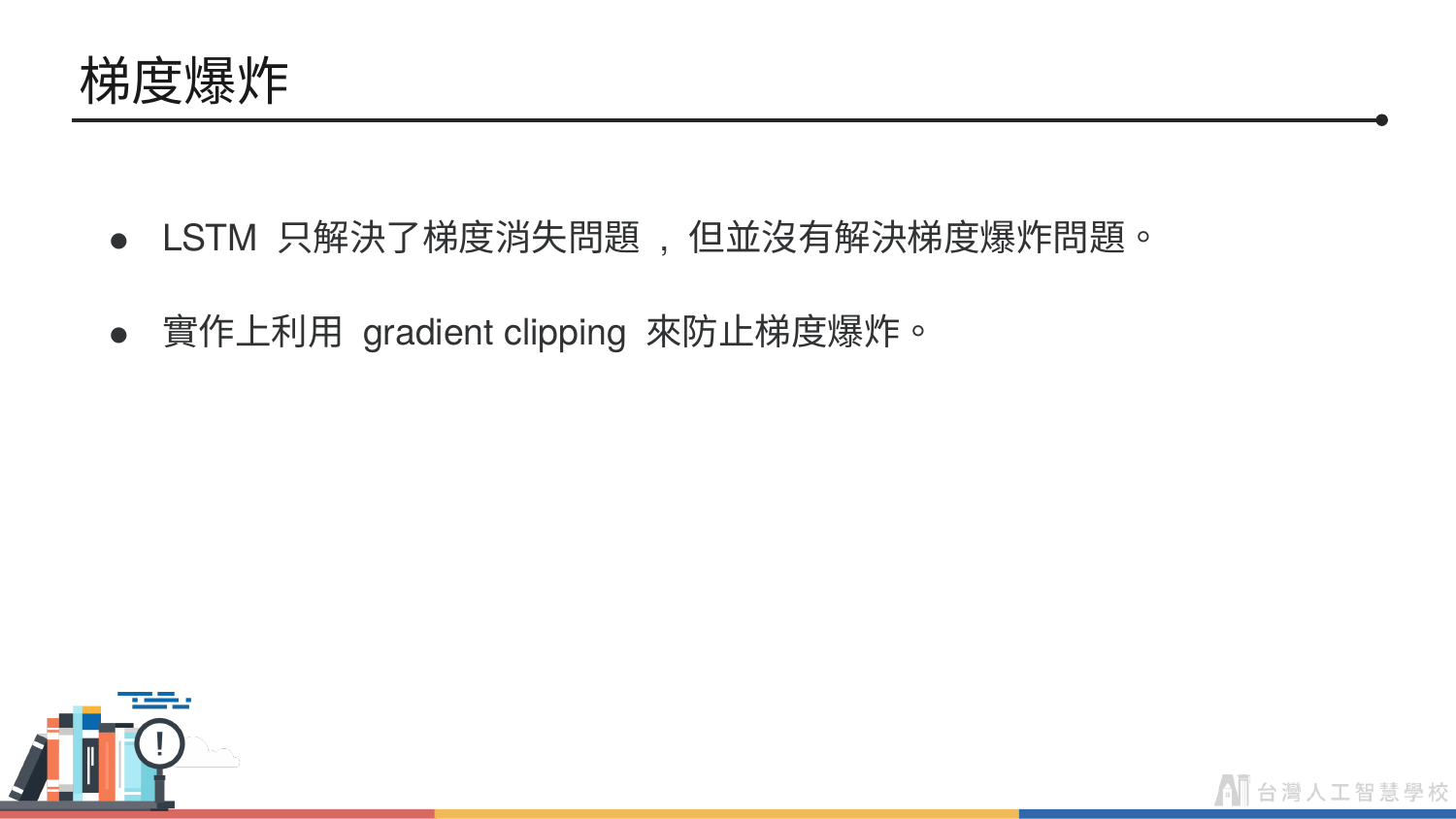

# 梯度爆炸
LSTM 只解決了梯度消失問題 , 但並沒有解決梯度爆炸問題。

實作上利用 gradient clipping 來防止梯度爆炸。